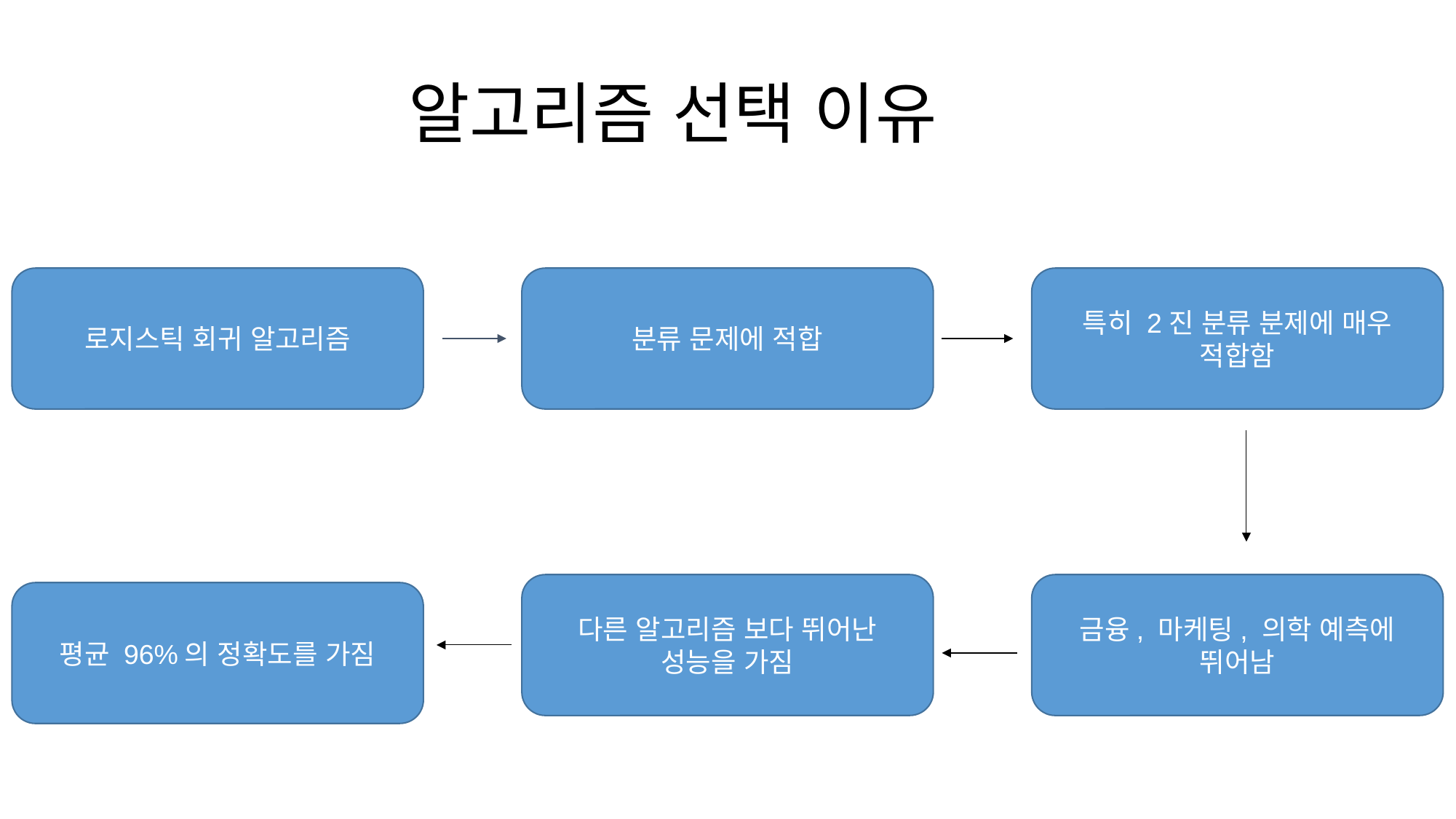

# 알고리즘 선택 이유
로지스틱 회귀 알고리즘
분류 문제에 적합
특히 2진 분류 분제에 매우 적합함
다른 알고리즘 보다 뛰어난 성능을 가짐
금융, 마케팅, 의학 예측에 뛰어남
평균 96%의 정확도를 가짐